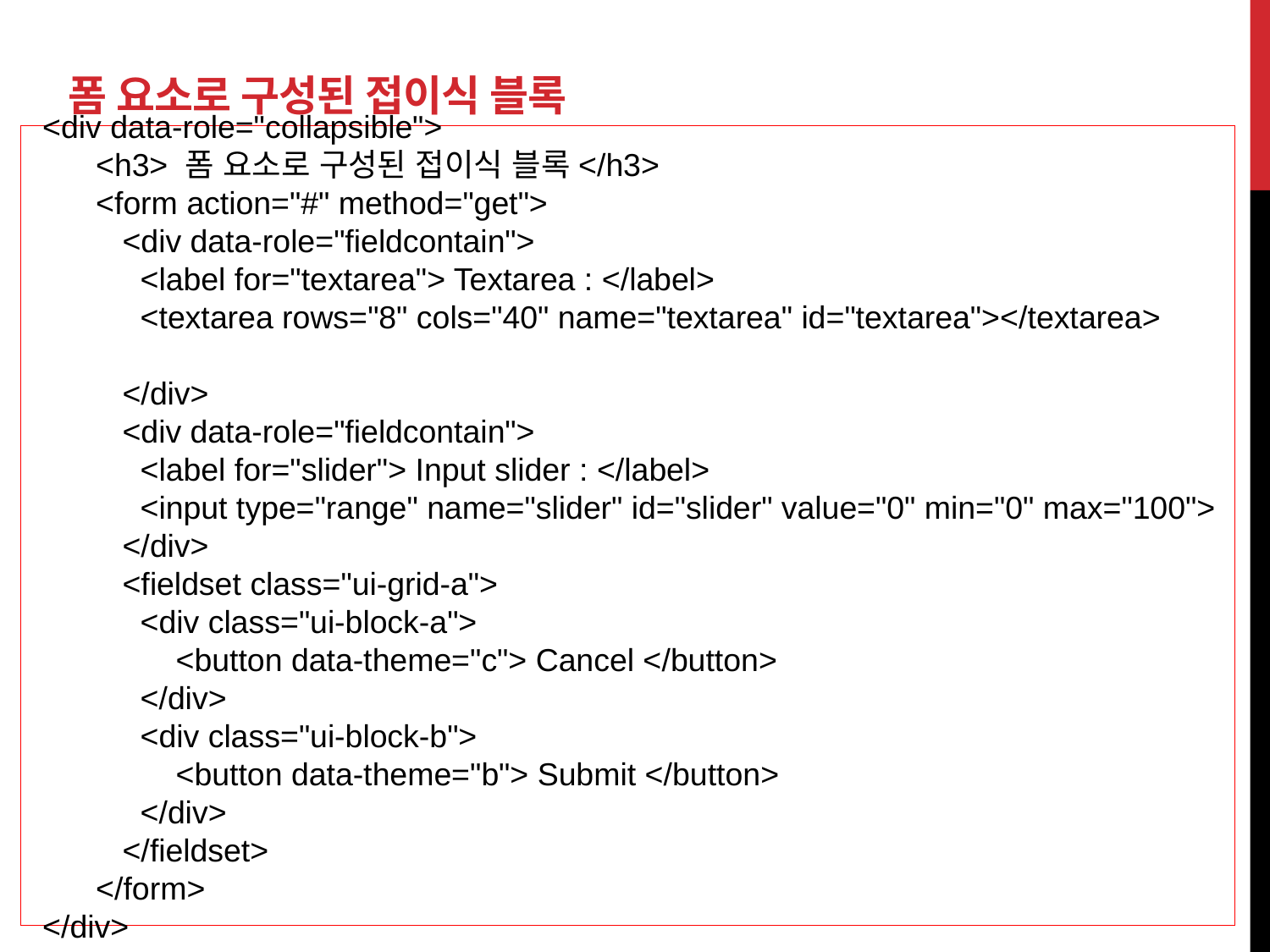

# 폼 요소로 구성된 접이식 블록
 <div data-role="collapsible">
       <h3> 폼 요소로 구성된 접이식 블록</h3>
       <form action="#" method="get">
          <div data-role="fieldcontain">
            <label for="textarea"> Textarea : </label>
            <textarea rows="8" cols="40" name="textarea" id="textarea"></textarea>
          </div>
          <div data-role="fieldcontain">
            <label for="slider"> Input slider : </label>
            <input type="range" name="slider" id="slider" value="0" min="0" max="100">
          </div>
          <fieldset class="ui-grid-a">
            <div class="ui-block-a">
                <button data-theme="c"> Cancel </button>
            </div>
            <div class="ui-block-b">
                <button data-theme="b"> Submit </button>
            </div>
          </fieldset>
       </form>
 </div>